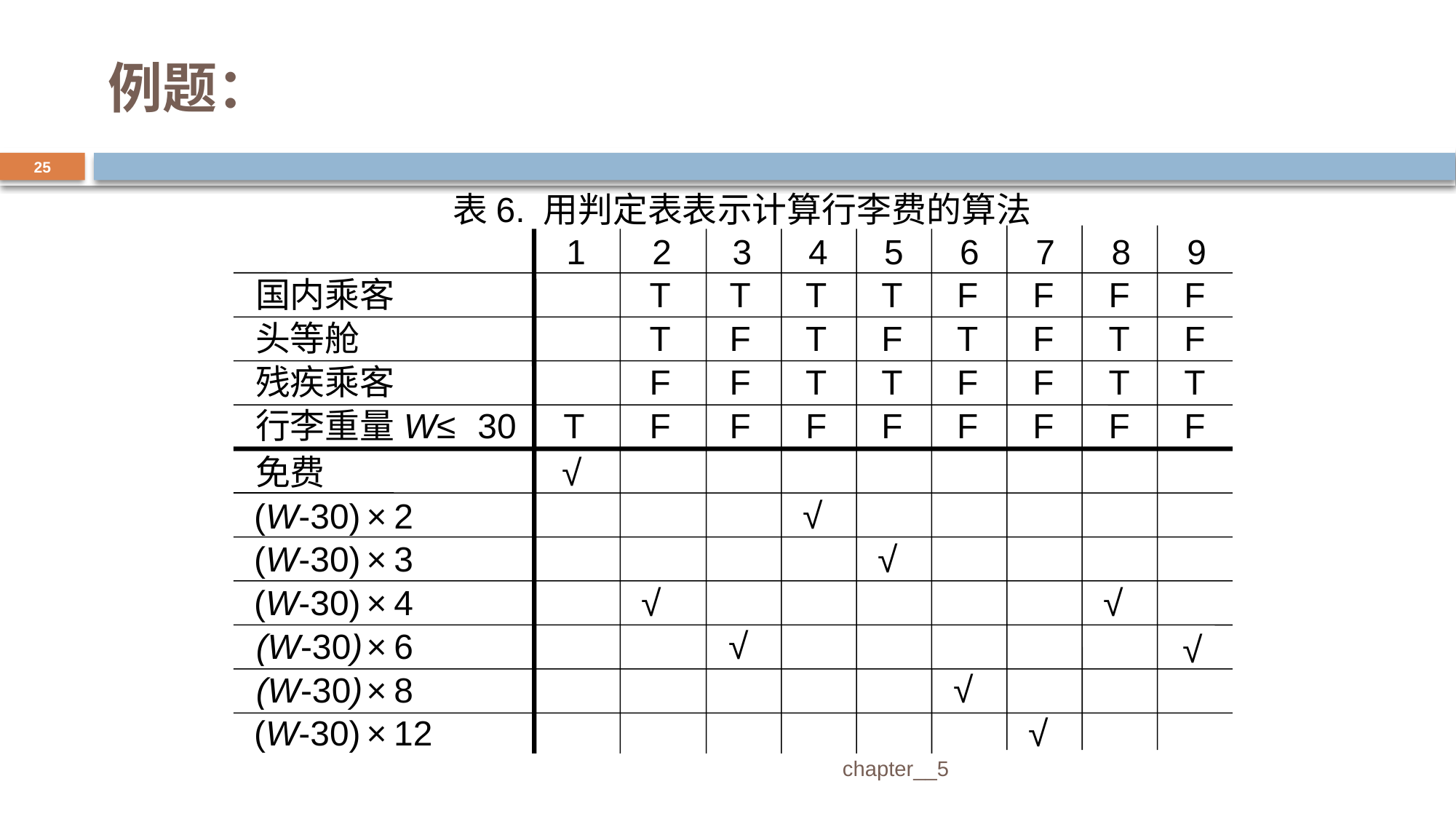

# 例题：
25
表6. 用判定表表示计算行李费的算法

1
2
3
4
5
6
7
8
9

国内乘客
T
T
T
T
F
F
F
F
头等舱
T
F
T
F
T
F
T
F

F
F
T
T
F
F
残疾乘客
T
T

行李重量
W
≤
30
T
F
F
F
F
F
F
F
F

√
免费
√

(W-30)
×
2
√

(W-30)
×
3
√
√
(W-30)
×
4

√
(W-30)
×
6

√
√
(W-30)
×
8

√
(W-30)
×
12

 chapter__5